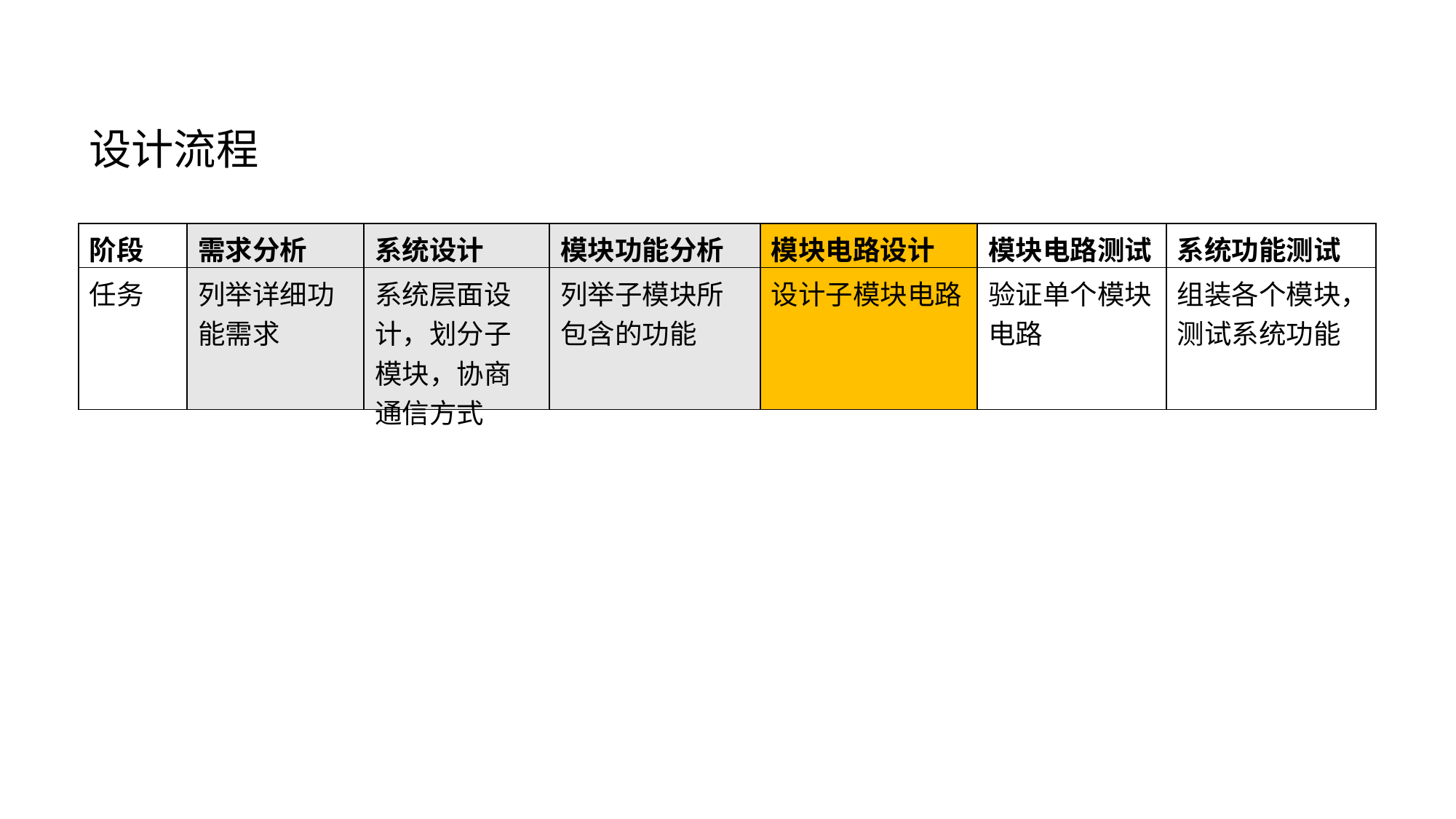

设计流程
| 阶段 | 需求分析 | 系统设计 | 模块功能分析 | 模块电路设计 | 模块电路测试 | 系统功能测试 |
| --- | --- | --- | --- | --- | --- | --- |
| 任务 | 列举详细功能需求 | 系统层面设计，划分子模块，协商通信方式 | 列举子模块所包含的功能 | 设计子模块电路 | 验证单个模块电路 | 组装各个模块，测试系统功能 |